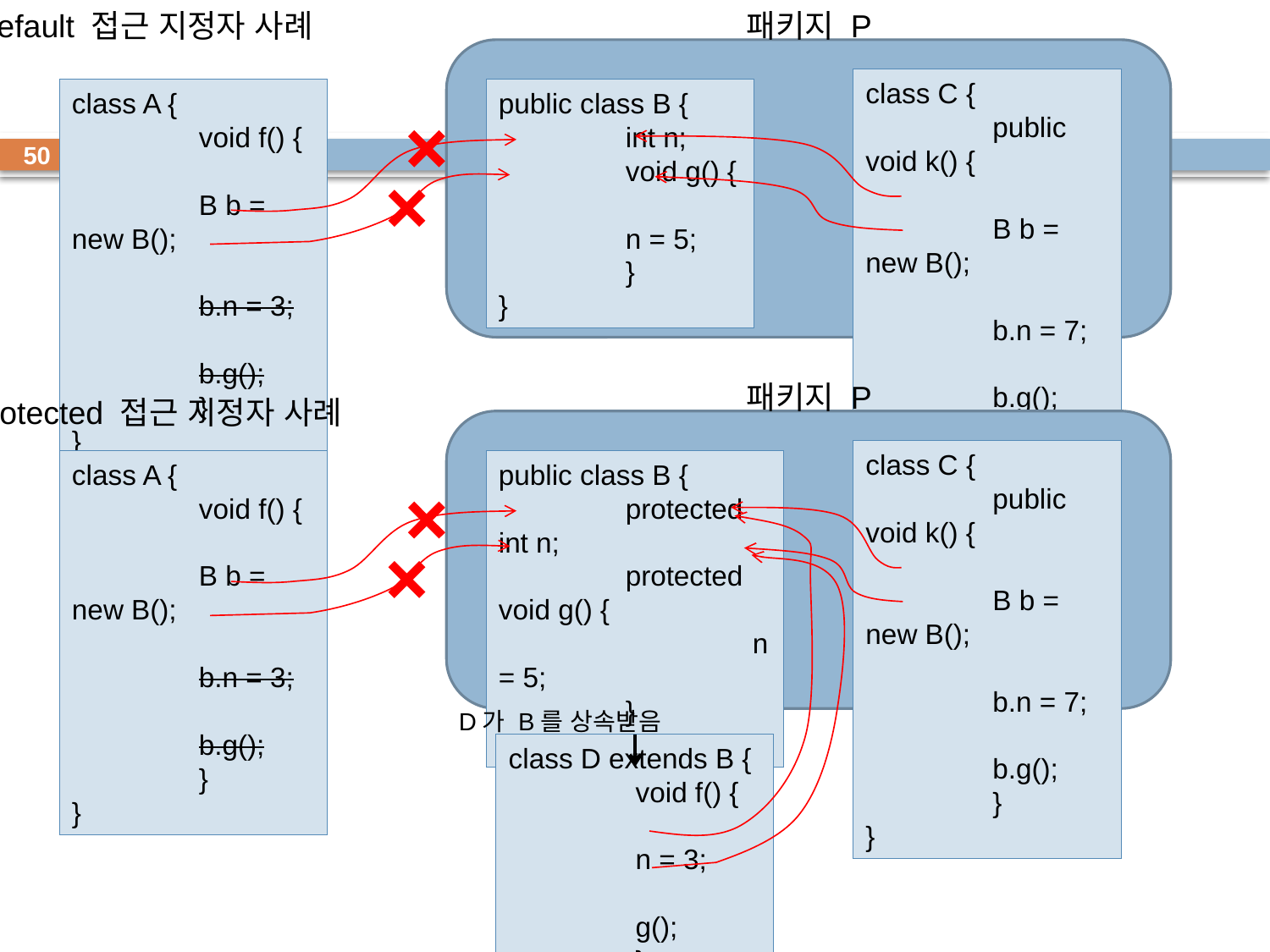

default 접근 지정자 사례
패키지 P
#

class C {
	public void k() {
		B b = new B();
		b.n = 7;
		b.g();
	}
}
class A {
	void f() {
		B b = new B();
		b.n = 3;
		b.g();
	}
}
public class B {
	int n;
	void g() {
		n = 5;
	}
}

50

패키지 P
protected 접근 지정자 사례

class C {
	public void k() {
		B b = new B();
		b.n = 7;
		b.g();
	}
}
class A {
	void f() {
		B b = new B();
		b.n = 3;
		b.g();
	}
}
public class B {
	protected int n;
	protected void g() {
		n = 5;
	}
}

D가 B를 상속받음
class D extends B {
	void f() {
		n = 3;
		g();
	}
}